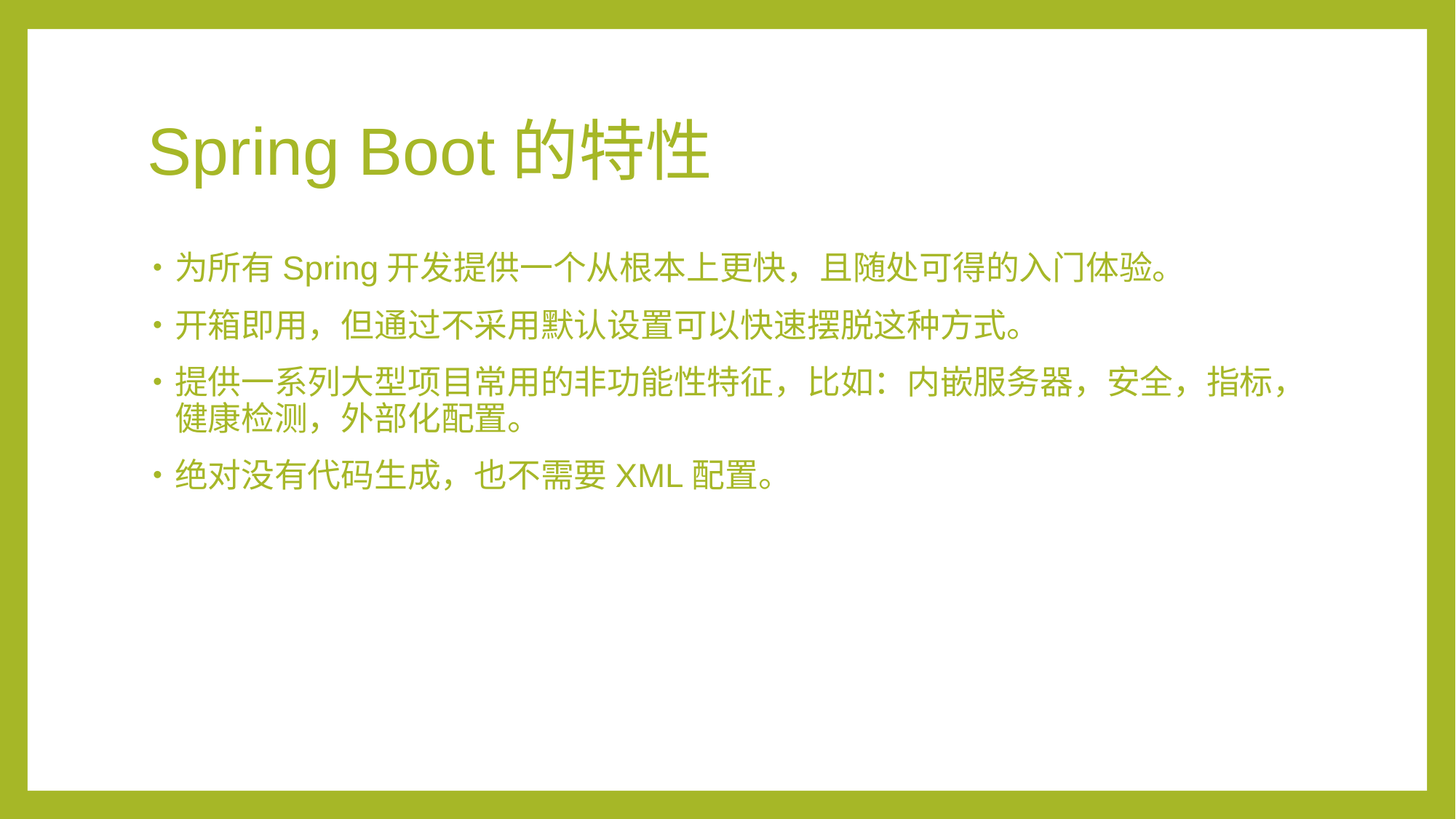

# Spring Boot的特性
为所有Spring开发提供一个从根本上更快，且随处可得的入门体验。
开箱即用，但通过不采用默认设置可以快速摆脱这种方式。
提供一系列大型项目常用的非功能性特征，比如：内嵌服务器，安全，指标，健康检测，外部化配置。
绝对没有代码生成，也不需要XML配置。